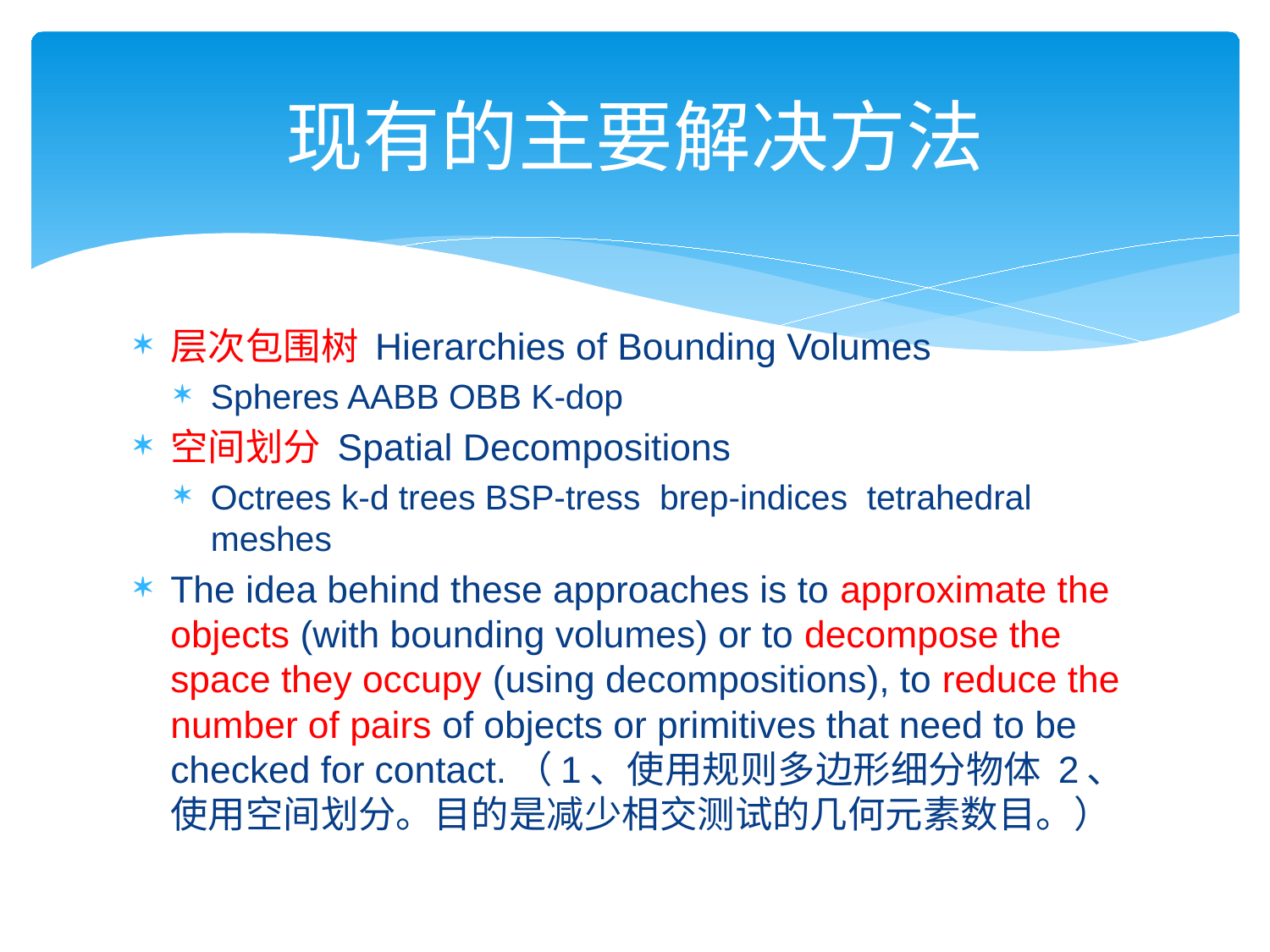

# 现有的主要解决方法
层次包围树 Hierarchies of Bounding Volumes
Spheres AABB OBB K-dop
空间划分 Spatial Decompositions
Octrees k-d trees BSP-tress  brep-indices  tetrahedral meshes
The idea behind these approaches is to approximate the objects (with bounding volumes) or to decompose the space they occupy (using decompositions), to reduce the number of pairs of objects or primitives that need to be checked for contact.（1、使用规则多边形细分物体 2、使用空间划分。目的是减少相交测试的几何元素数目。）